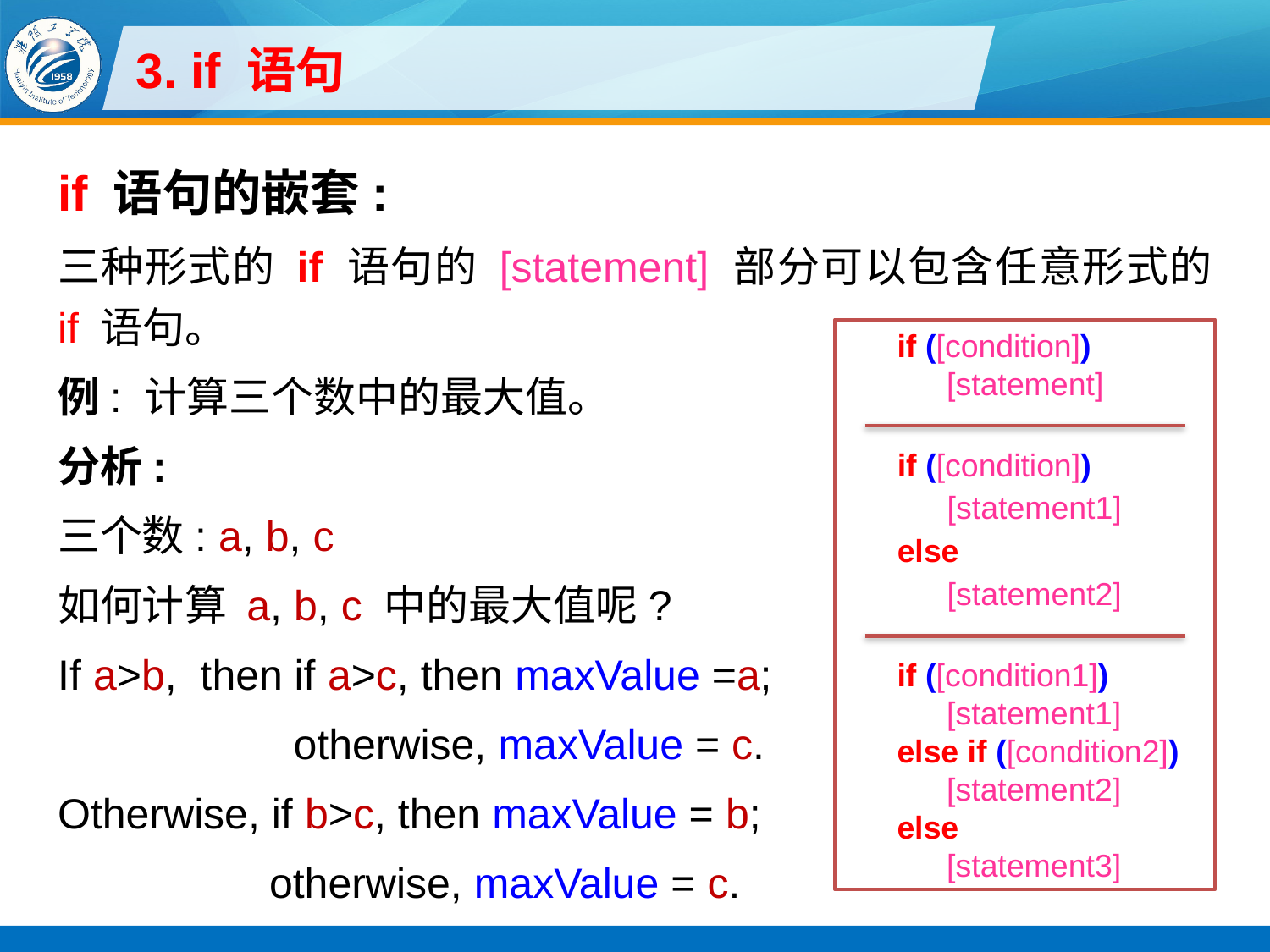

# 3. if 语句
if 语句的嵌套:
三种形式的 if 语句的 [statement] 部分可以包含任意形式的 if 语句。
例: 计算三个数中的最大值。
分析:
三个数: a, b, c
如何计算 a, b, c 中的最大值呢?
If a>b,  then if a>c, then maxValue =a;
otherwise, maxValue = c.
Otherwise, if b>c, then maxValue = b;
otherwise, maxValue = c.
if ([condition])
[statement]

if ([condition])
[statement1]
else
[statement2]

if ([condition1])
[statement1]
else if ([condition2])
[statement2]
else
[statement3]